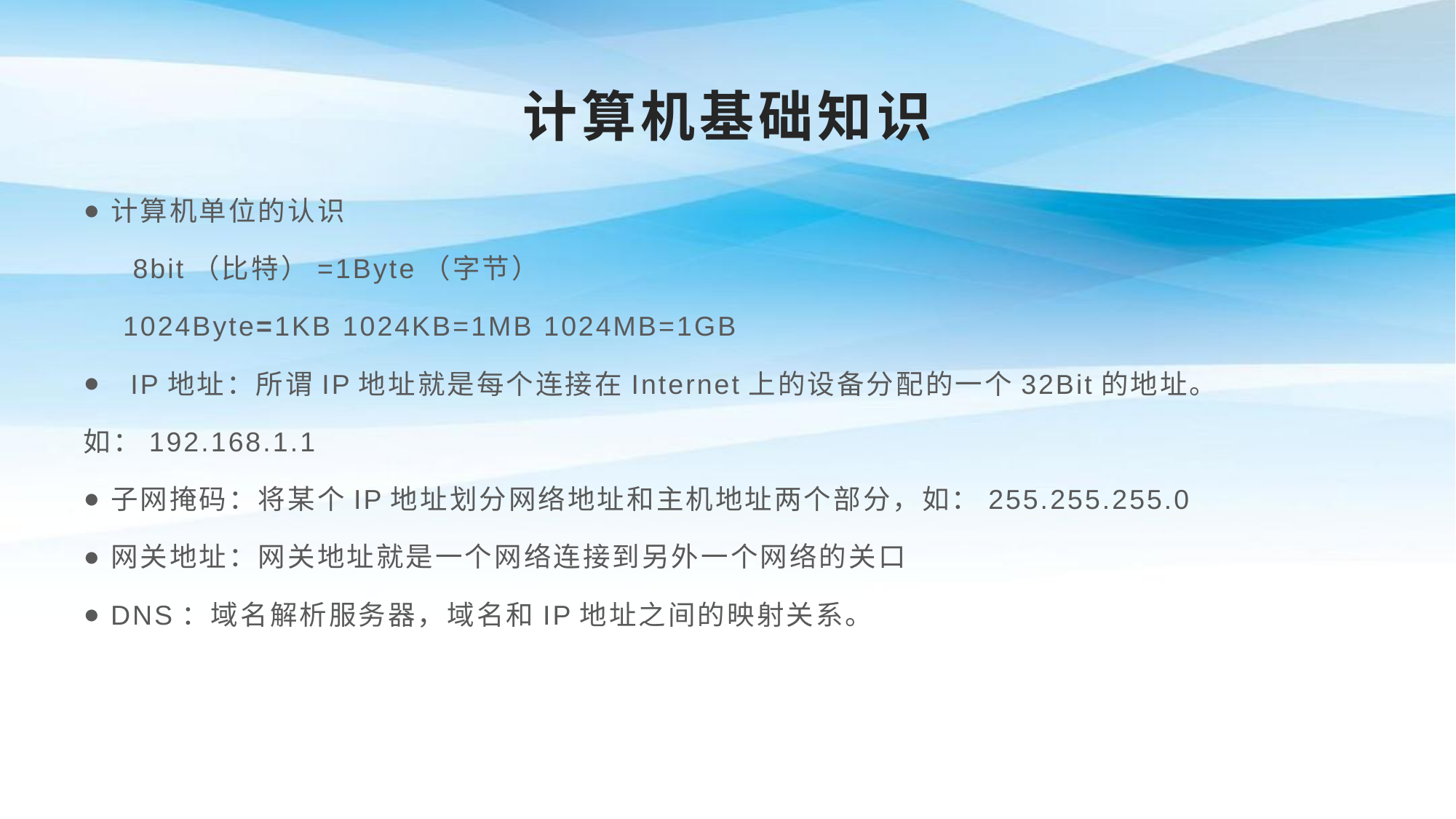

# 计算机基础知识
计算机单位的认识
     8bit（比特）=1Byte（字节）
    1024Byte=1KB 1024KB=1MB 1024MB=1GB
  IP地址：所谓IP地址就是每个连接在Internet上的设备分配的一个32Bit的地址。
如：192.168.1.1
子网掩码：将某个IP地址划分网络地址和主机地址两个部分，如：255.255.255.0
网关地址：网关地址就是一个网络连接到另外一个网络的关口
DNS：域名解析服务器，域名和IP地址之间的映射关系。